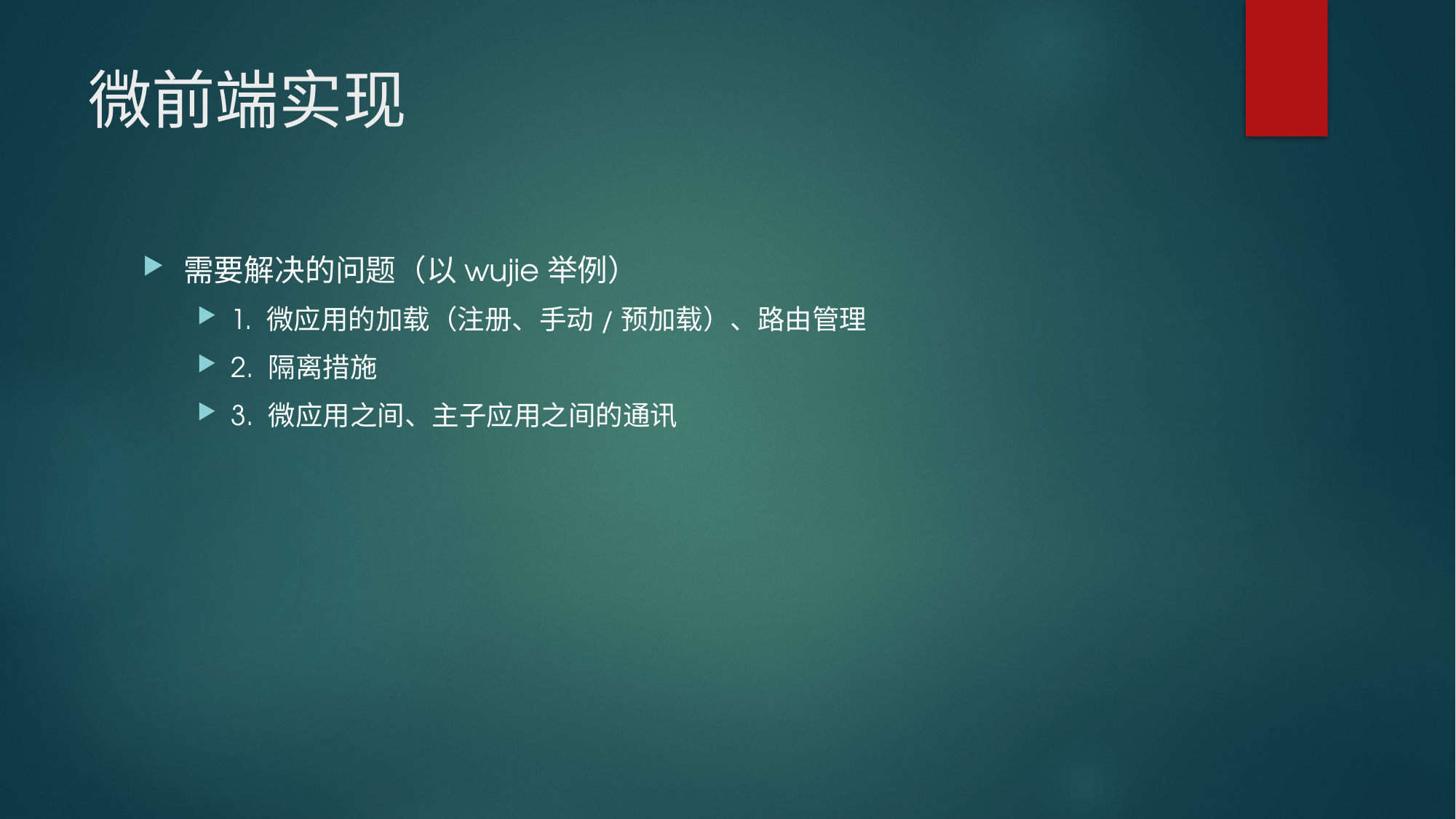

# 微前端实现
需要解决的问题（以wujie举例）
1. 微应用的加载（注册、手动/预加载）、路由管理
2. 隔离措施
3. 微应用之间、主子应用之间的通讯